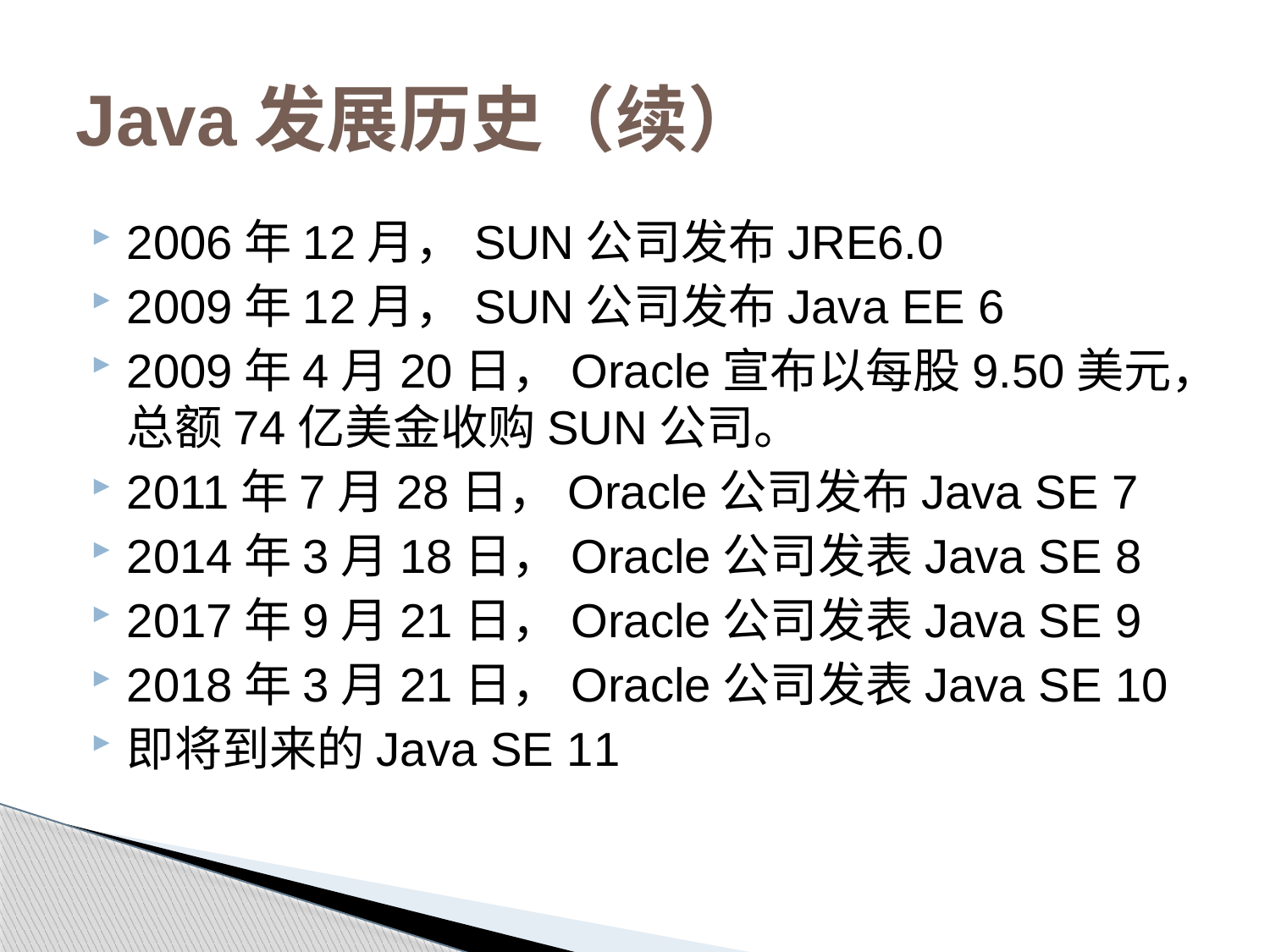

# Java发展历史（续）
2006年12月，SUN公司发布JRE6.0
2009年12月，SUN公司发布Java EE 6
2009年4月20日，Oracle宣布以每股9.50美元，总额74亿美金收购SUN公司。
2011年7月28日，Oracle公司发布Java SE 7
2014年3月18日，Oracle公司发表Java SE 8
2017年9月21日，Oracle公司发表Java SE 9
2018年3月21日，Oracle公司发表Java SE 10
即将到来的Java SE 11